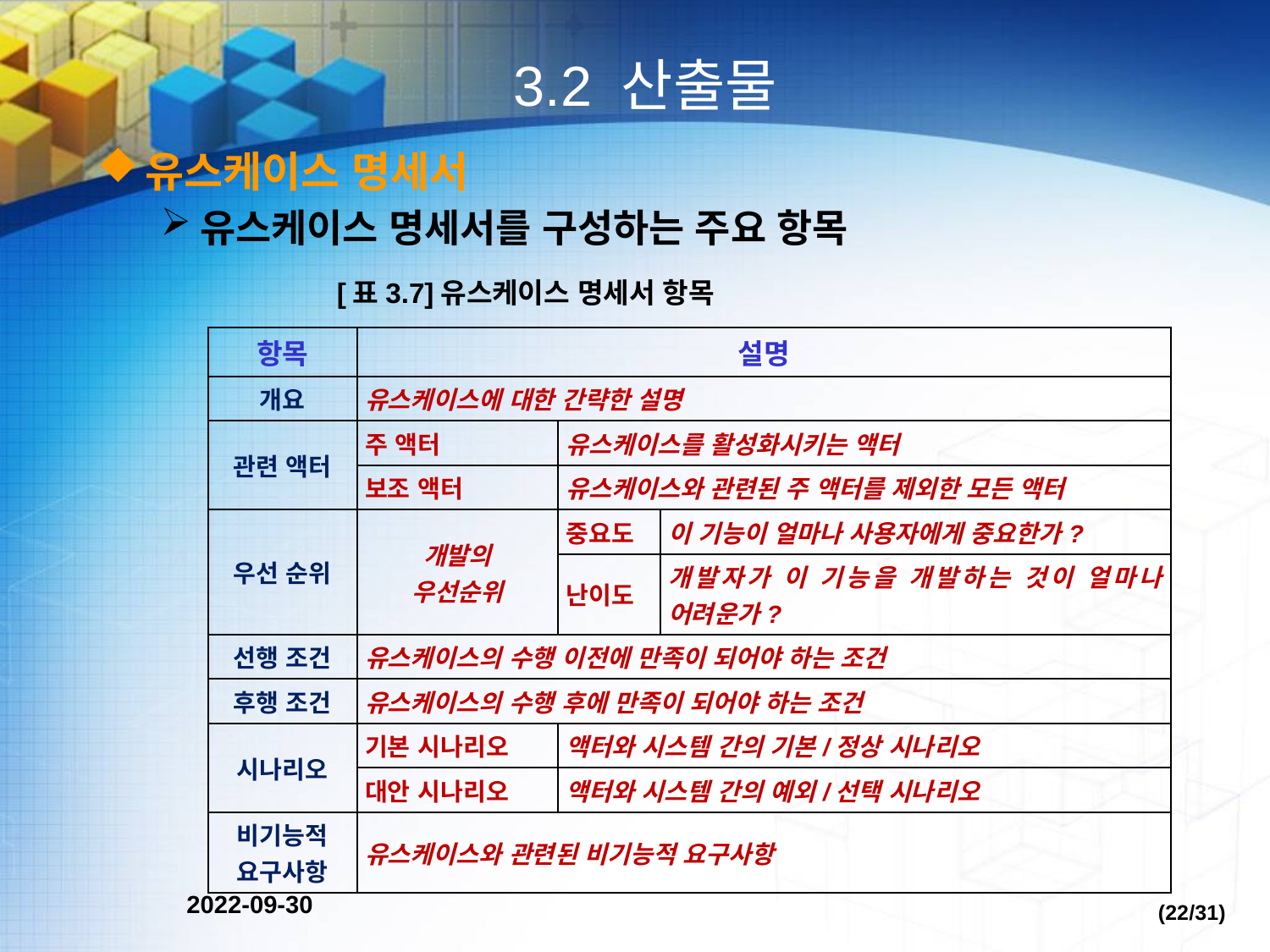

# 3.2 산출물
유스케이스 명세서
유스케이스 명세서를 구성하는 주요 항목
[표3.7]유스케이스 명세서 항목
| 항목 | 설명 |  |  |
| --- | --- | --- | --- |
| 개요 | 유스케이스에 대한 간략한 설명 |  |  |
| 관련 액터 | 주 액터 | 유스케이스를 활성화시키는 액터 |  |
|  | 보조 액터 | 유스케이스와 관련된 주 액터를 제외한 모든 액터 |  |
| 우선 순위 | 개발의 우선순위 | 중요도 | 이 기능이 얼마나 사용자에게 중요한가? |
|  |  | 난이도 | 개발자가 이 기능을 개발하는 것이 얼마나 어려운가? |
| 선행 조건 | 유스케이스의 수행 이전에 만족이 되어야 하는 조건 |  |  |
| 후행 조건 | 유스케이스의 수행 후에 만족이 되어야 하는 조건 |  |  |
| 시나리오 | 기본 시나리오 | 액터와 시스템 간의 기본/정상 시나리오 |  |
|  | 대안 시나리오 | 액터와 시스템 간의 예외/선택 시나리오 |  |
| 비기능적 요구사항 | 유스케이스와 관련된 비기능적 요구사항 |  |  |
(22/31)
2022-09-30